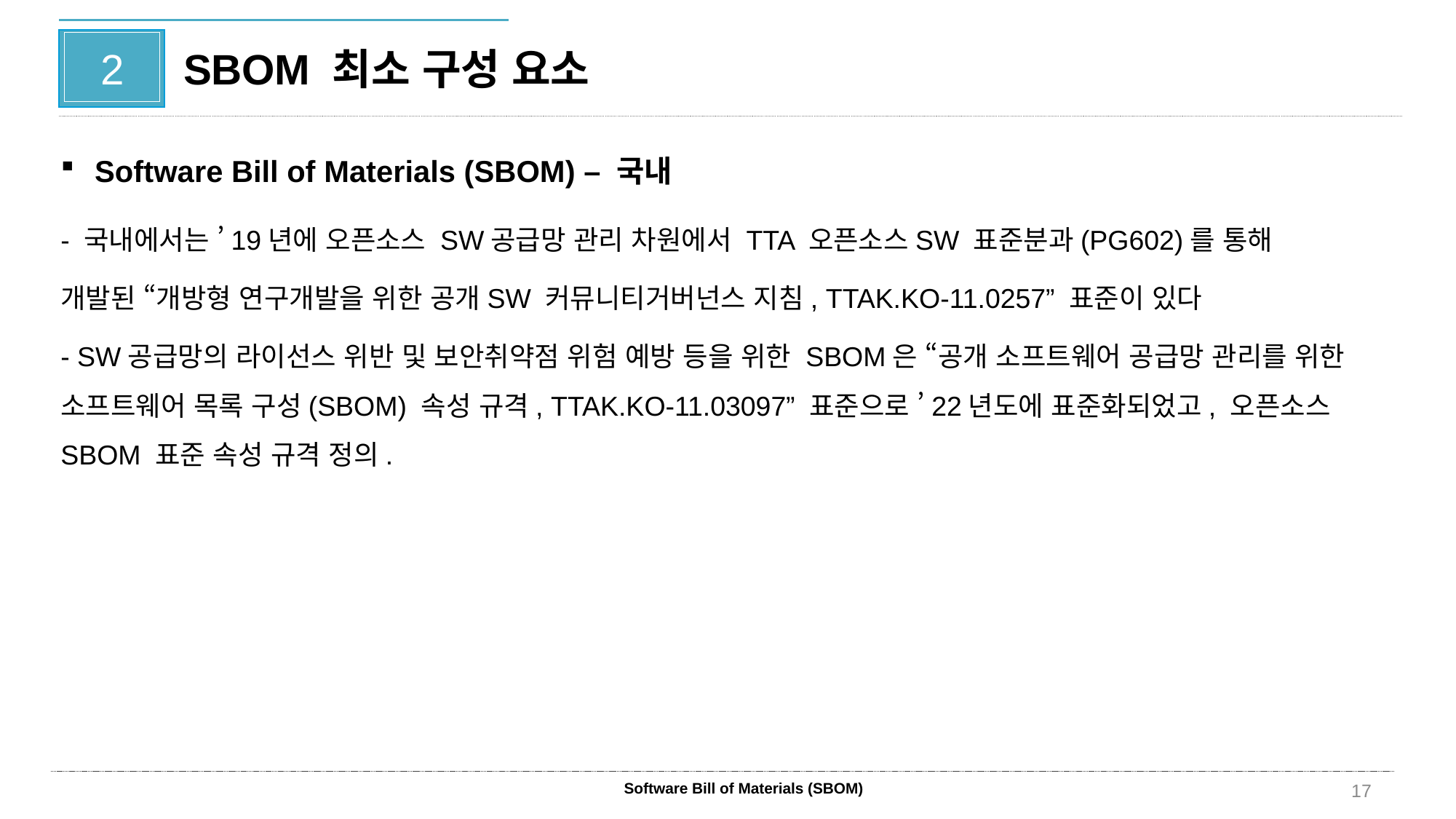

2
SBOM 최소 구성 요소
Software Bill of Materials (SBOM) – 국내
- 국내에서는 ’19년에 오픈소스 SW공급망 관리 차원에서 TTA 오픈소스SW 표준분과(PG602)를 통해
개발된 “개방형 연구개발을 위한 공개SW 커뮤니티거버넌스 지침, TTAK.KO-11.0257” 표준이 있다
- SW공급망의 라이선스 위반 및 보안취약점 위험 예방 등을 위한 SBOM은 “공개 소프트웨어 공급망 관리를 위한 소프트웨어 목록 구성(SBOM) 속성 규격, TTAK.KO-11.03097” 표준으로 ’22년도에 표준화되었고, 오픈소스 SBOM 표준 속성 규격 정의.